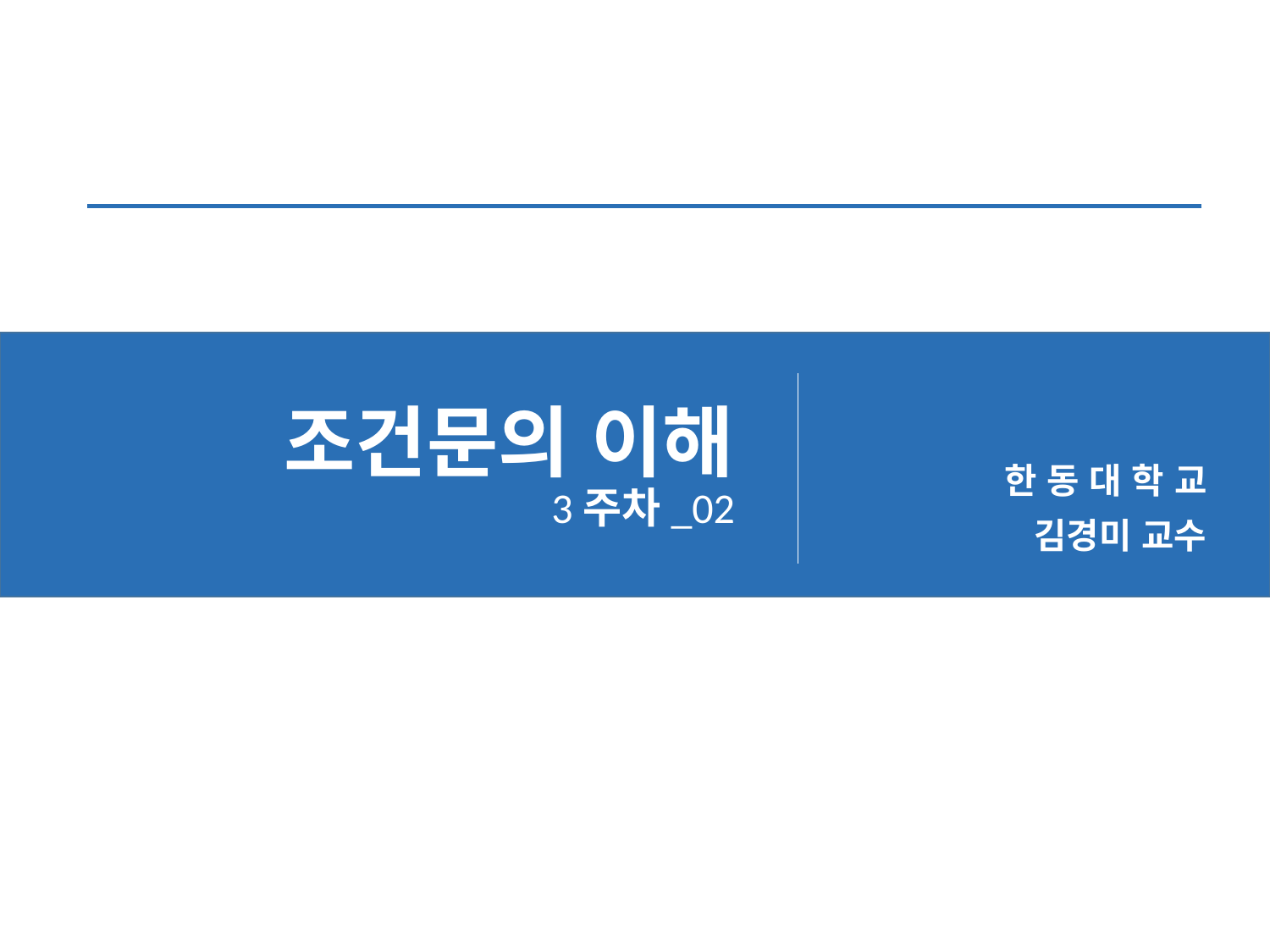

# 조건문의 이해 3주차_02
한 동 대 학 교
 김경미 교수